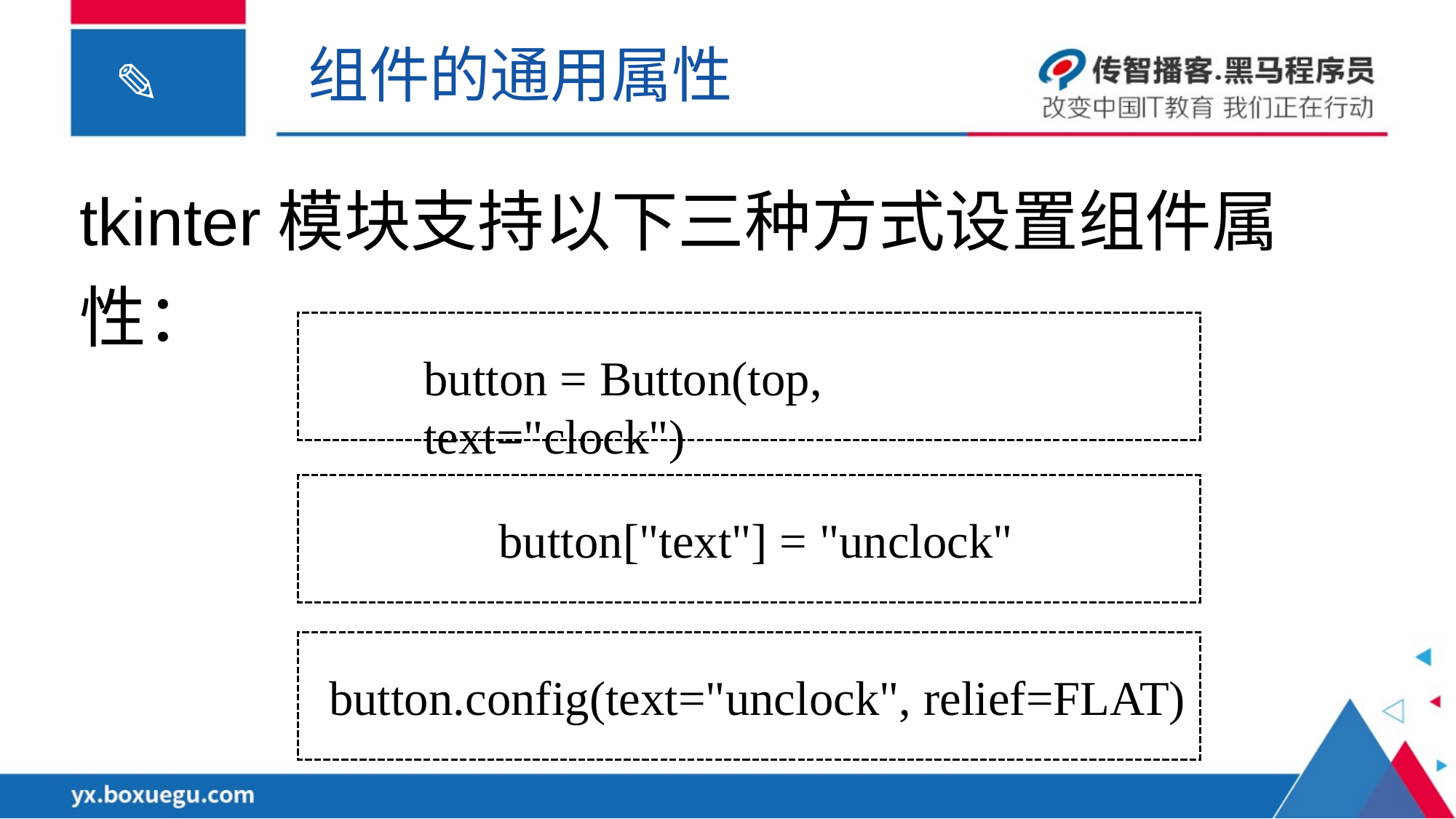

组件的通用属性
tkinter模块支持以下三种方式设置组件属性：

button = Button(top, text="clock")

button["text"] = "unclock"

button.config(text="unclock", relief=FLAT)